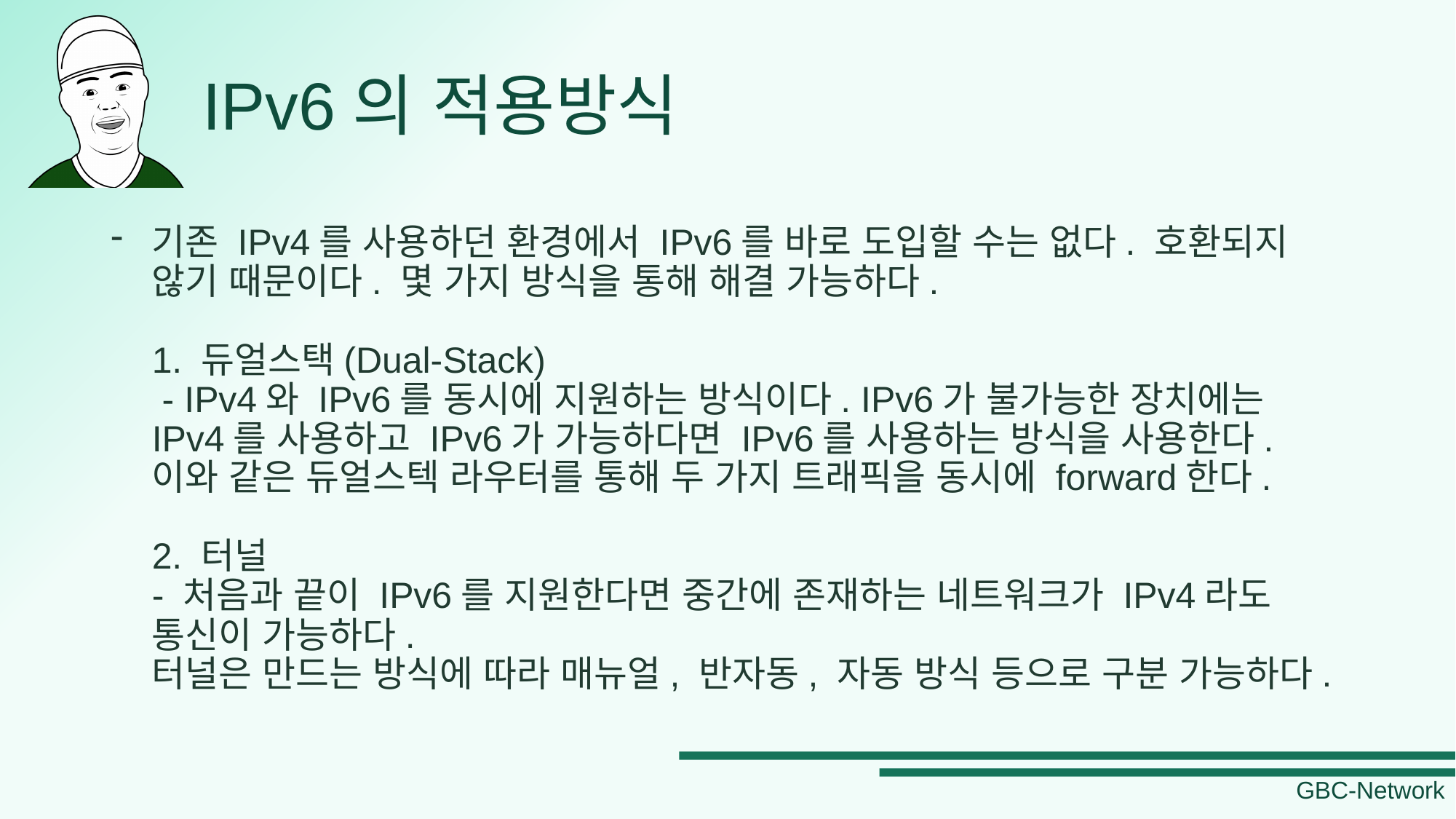

# IPv6의 적용방식
기존 IPv4를 사용하던 환경에서 IPv6를 바로 도입할 수는 없다. 호환되지 않기 때문이다. 몇 가지 방식을 통해 해결 가능하다.
1. 듀얼스택(Dual-Stack)
 - IPv4와 IPv6를 동시에 지원하는 방식이다. IPv6가 불가능한 장치에는 IPv4를 사용하고 IPv6가 가능하다면 IPv6를 사용하는 방식을 사용한다.
이와 같은 듀얼스텍 라우터를 통해 두 가지 트래픽을 동시에 forward한다.
2. 터널
- 처음과 끝이 IPv6를 지원한다면 중간에 존재하는 네트워크가 IPv4라도 통신이 가능하다.
터널은 만드는 방식에 따라 매뉴얼, 반자동, 자동 방식 등으로 구분 가능하다.